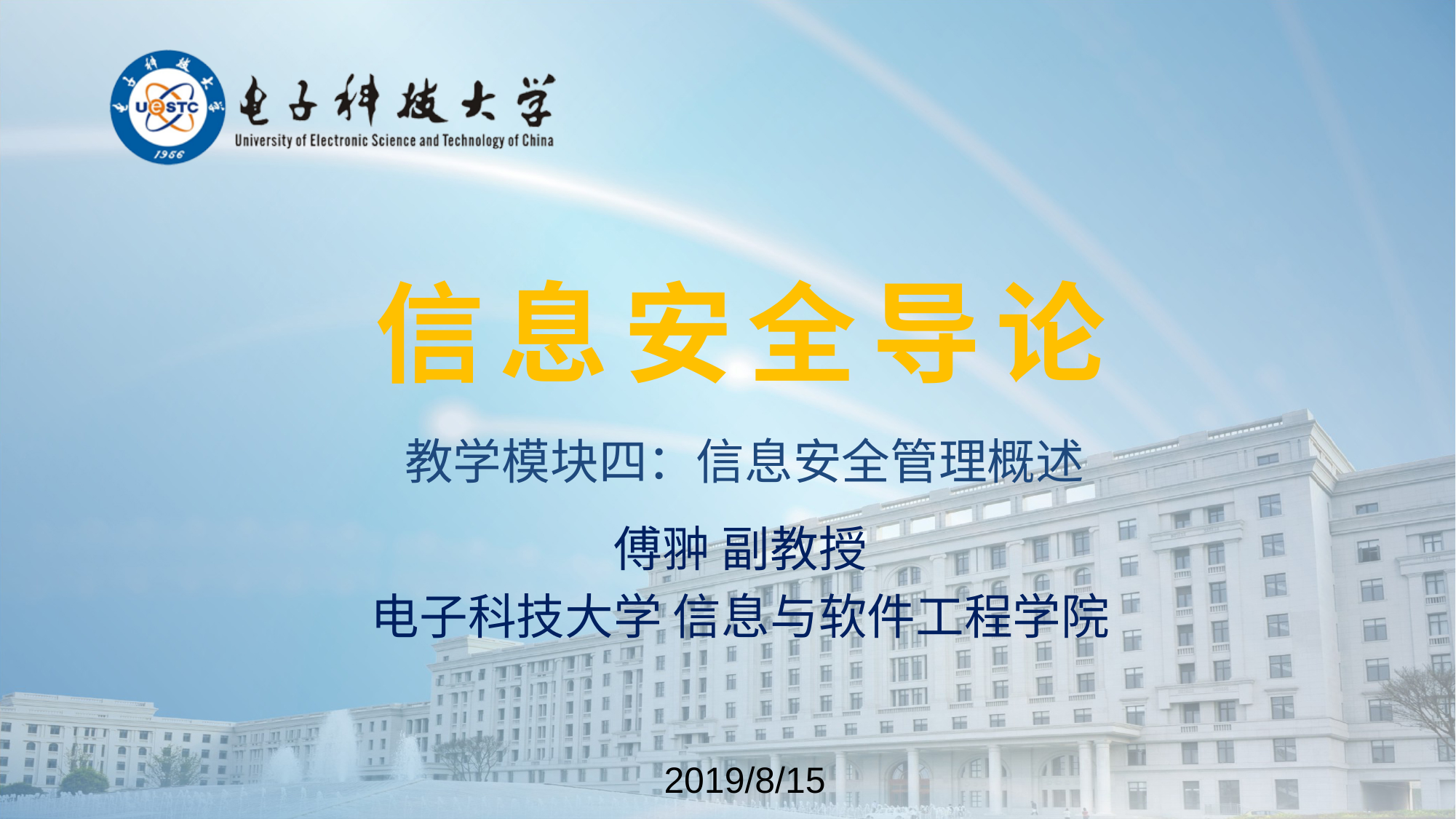

# 信息安全导论
教学模块四：信息安全管理概述
傅翀 副教授
电子科技大学 信息与软件工程学院
2019/8/15